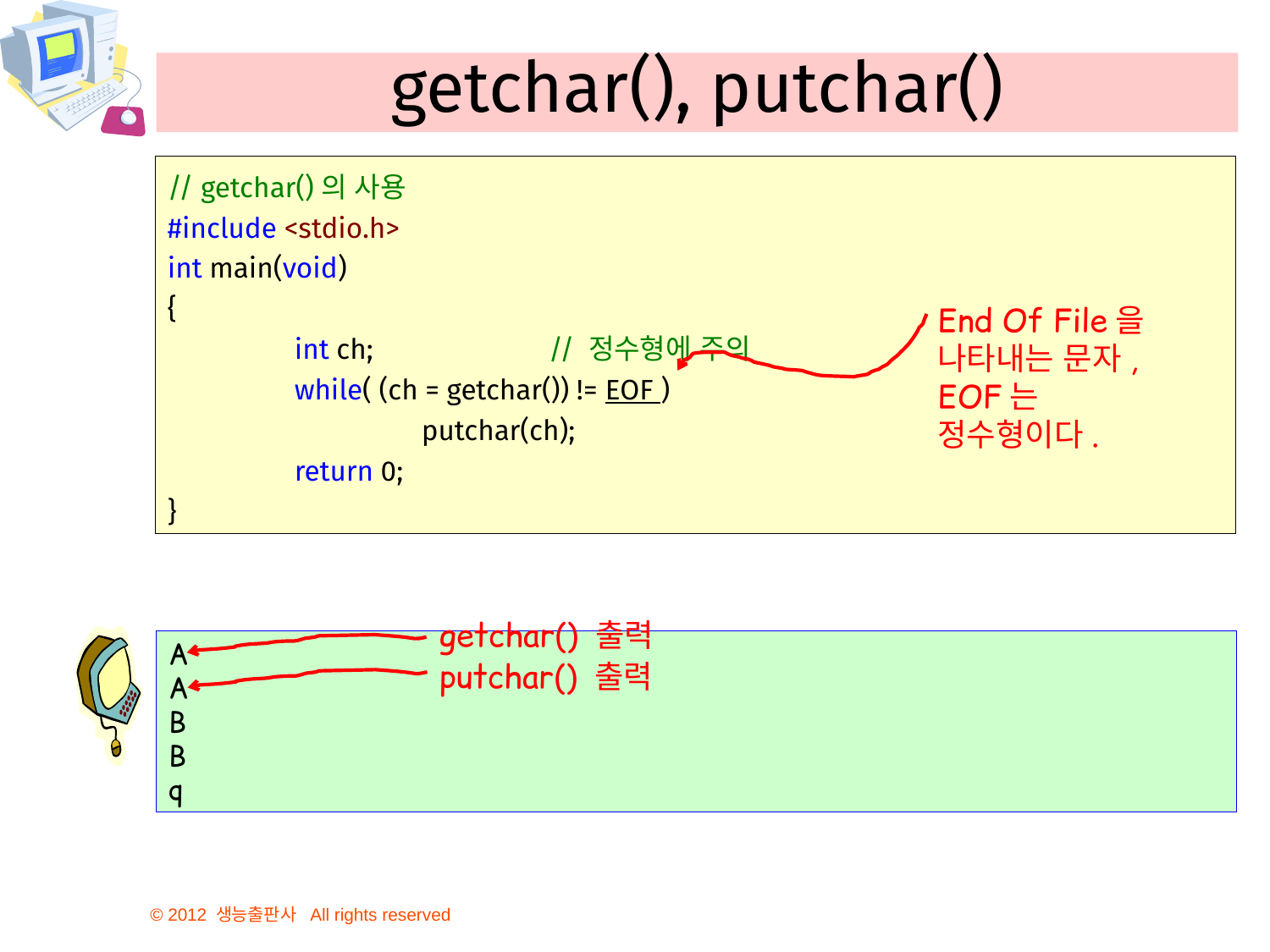

# getchar(), putchar()
// getchar()의 사용
#include <stdio.h>
int main(void)
{
	int ch;		// 정수형에 주의
	while( (ch = getchar()) != EOF )
		putchar(ch);
	return 0;
}
End Of File을 나타내는 문자,
EOF는 정수형이다.

getchar() 출력

A
A
B
B
q

putchar() 출력